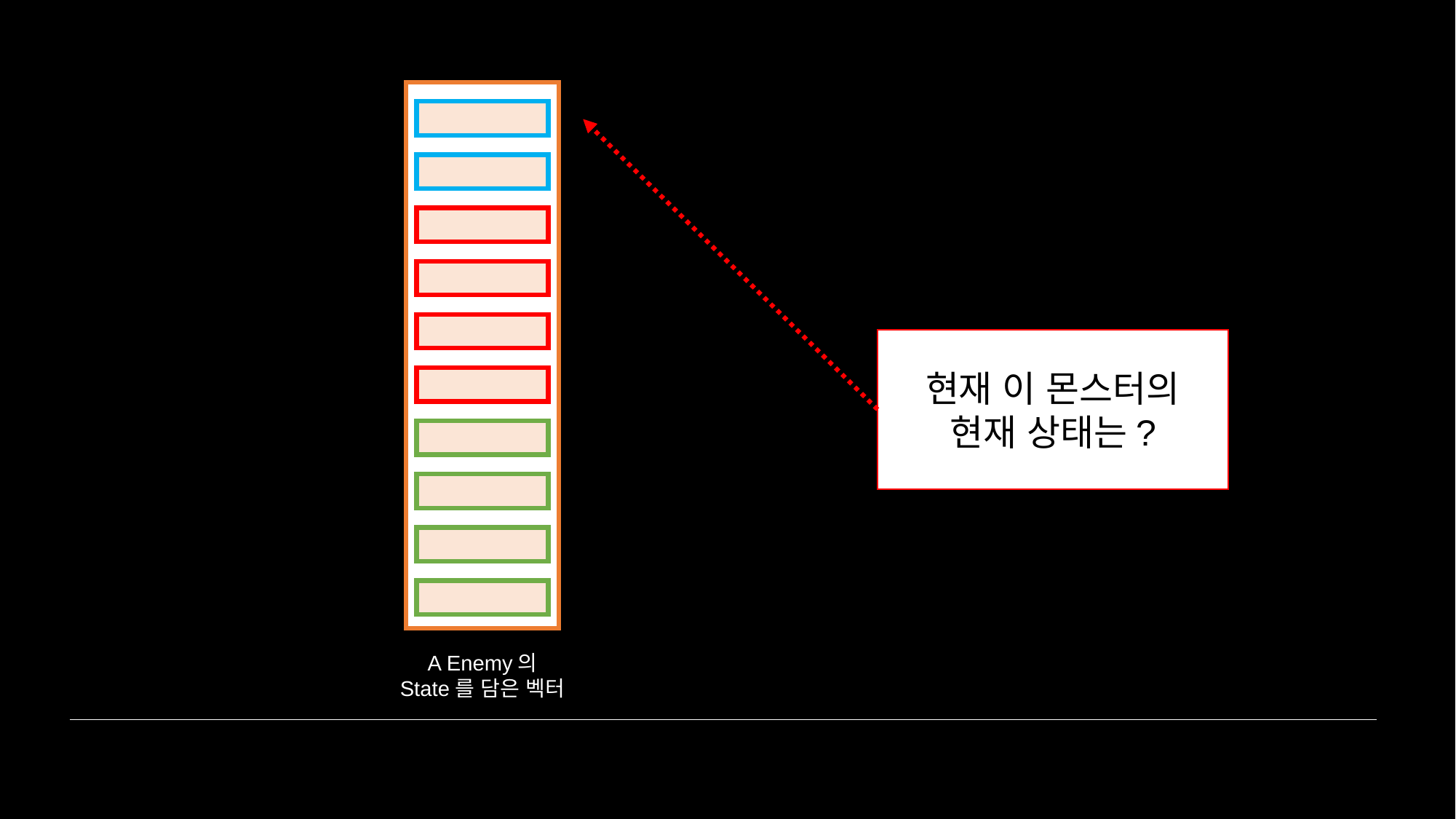

A Enemy의
State를 담은 벡터

현재 이 몬스터의
현재 상태는?